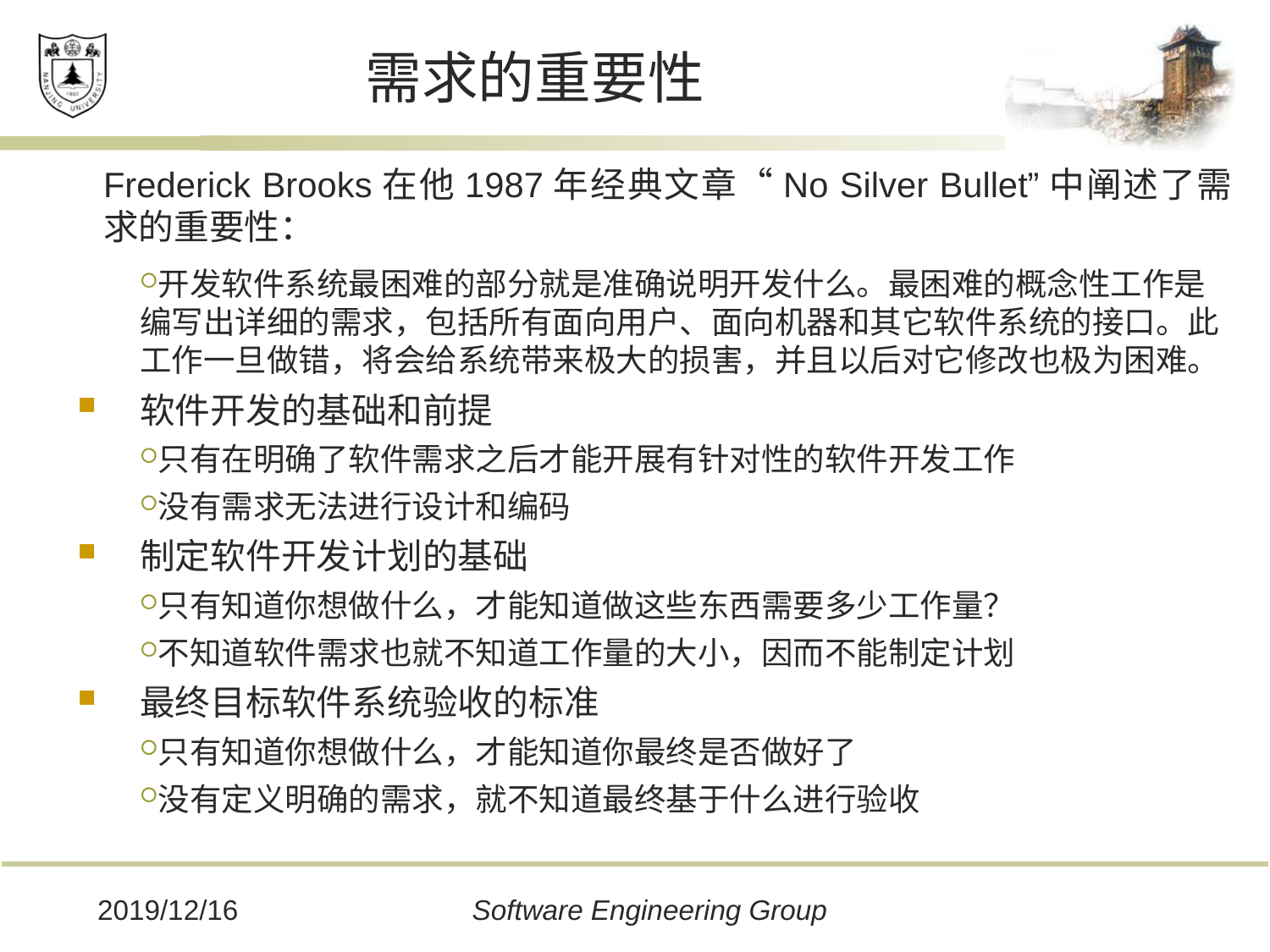

# 需求的重要性
Frederick Brooks在他1987年经典文章“No Silver Bullet”中阐述了需求的重要性：
开发软件系统最困难的部分就是准确说明开发什么。最困难的概念性工作是编写出详细的需求，包括所有面向用户、面向机器和其它软件系统的接口。此工作一旦做错，将会给系统带来极大的损害，并且以后对它修改也极为困难。
软件开发的基础和前提
只有在明确了软件需求之后才能开展有针对性的软件开发工作
没有需求无法进行设计和编码
制定软件开发计划的基础
只有知道你想做什么，才能知道做这些东西需要多少工作量？
不知道软件需求也就不知道工作量的大小，因而不能制定计划
最终目标软件系统验收的标准
只有知道你想做什么，才能知道你最终是否做好了
没有定义明确的需求，就不知道最终基于什么进行验收
2019/12/16
Software Engineering Group